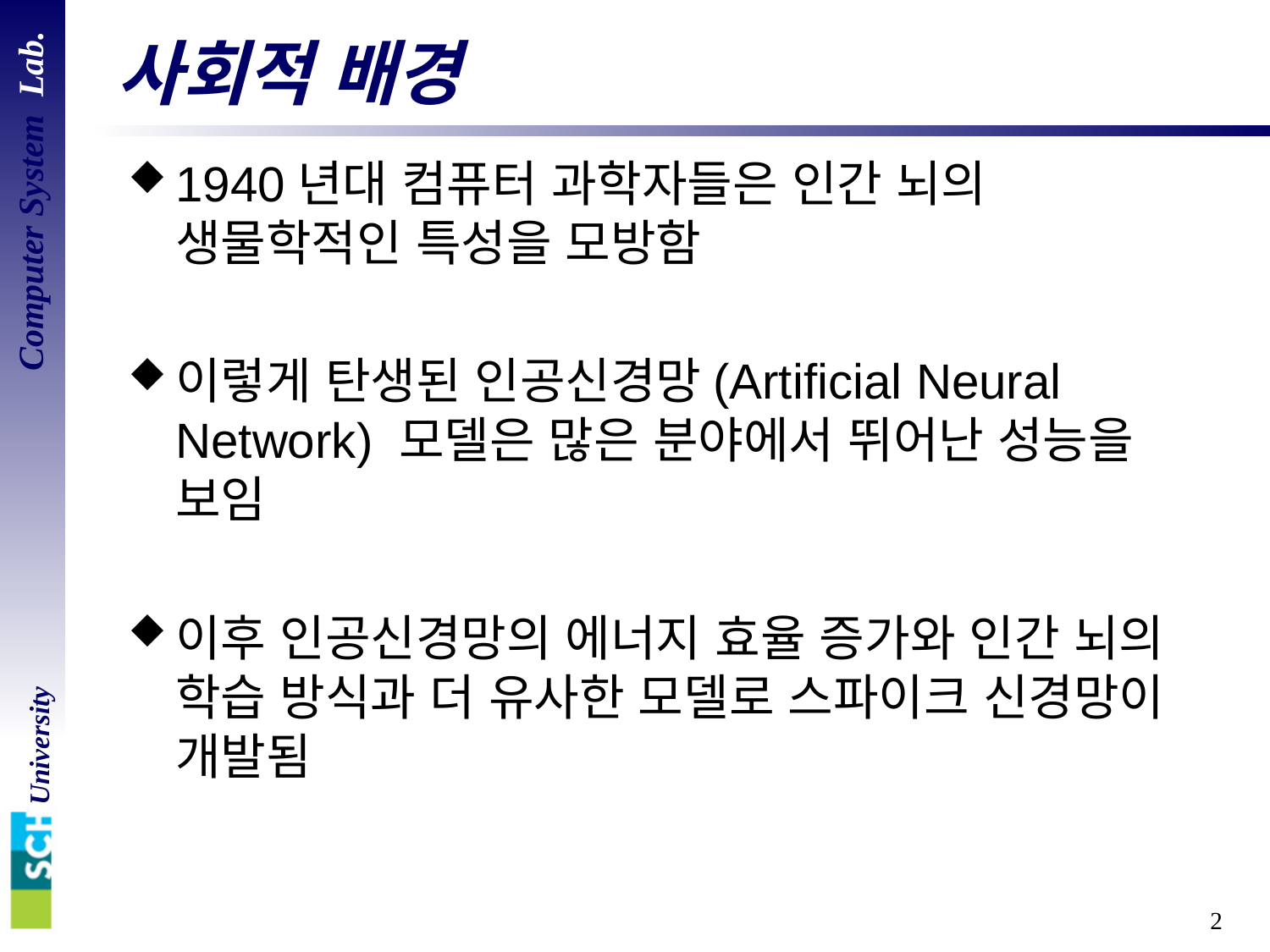

# 사회적 배경
1940년대 컴퓨터 과학자들은 인간 뇌의
생물학적인 특성을 모방함

이렇게 탄생된 인공신경망(Artificial Neural Network) 모델은 많은 분야에서 뛰어난 성능을 보임

이후 인공신경망의 에너지 효율 증가와 인간 뇌의 학습 방식과 더 유사한 모델로 스파이크 신경망이 개발됨